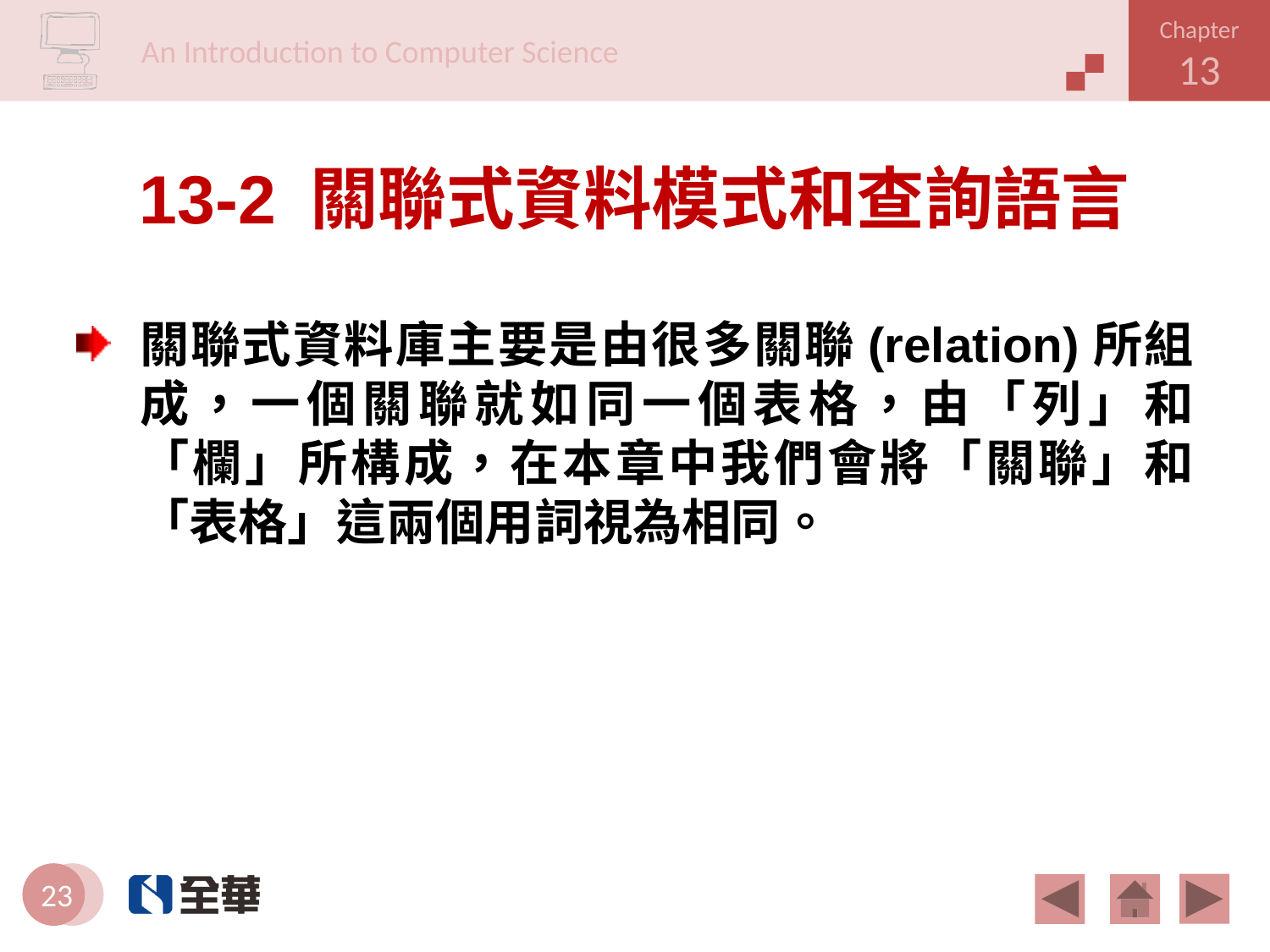

# 13-2 關聯式資料模式和查詢語言
關聯式資料庫主要是由很多關聯(relation)所組成，一個關聯就如同一個表格，由「列」和「欄」所構成，在本章中我們會將「關聯」和「表格」這兩個用詞視為相同。